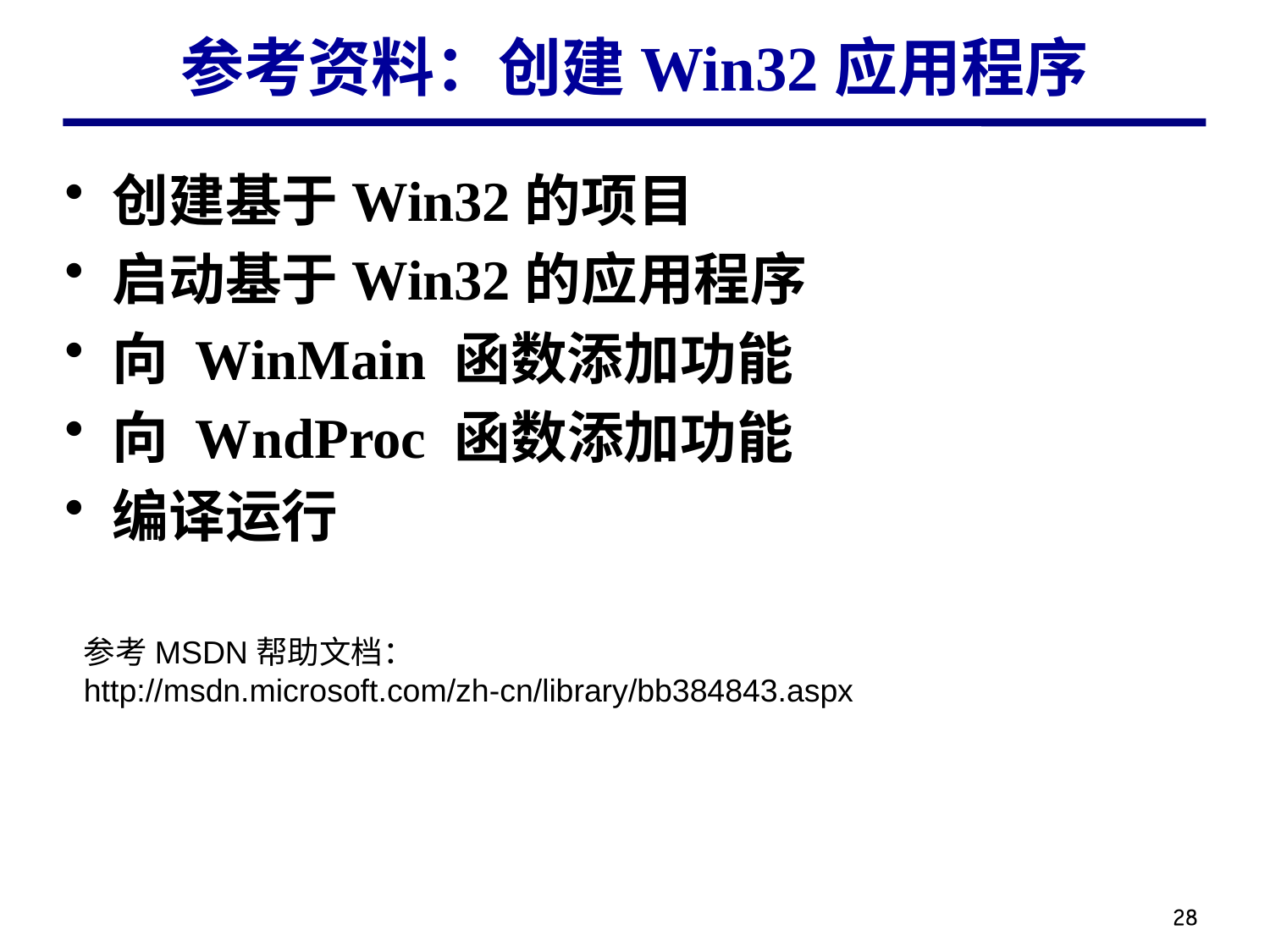

# 参考资料：创建Win32应用程序
创建基于Win32的项目
启动基于Win32的应用程序
向 WinMain 函数添加功能
向 WndProc 函数添加功能
编译运行
参考MSDN帮助文档：
http://msdn.microsoft.com/zh-cn/library/bb384843.aspx